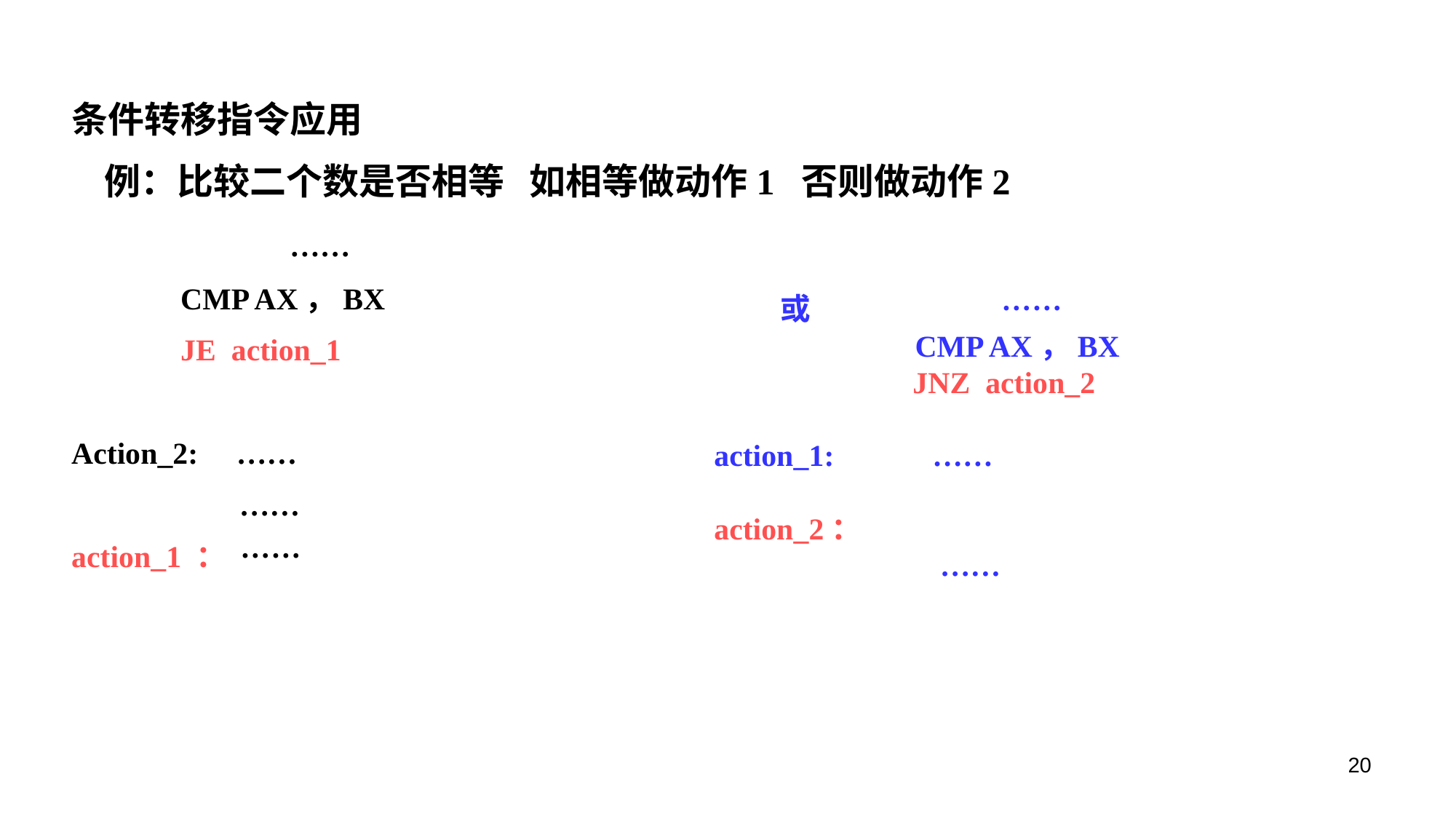

条件转移指令应用
   例：比较二个数是否相等   如相等做动作1  否则做动作2
		……
	CMP AX，BX
	JE  action_1

Action_2:     ……
                      ……
action_1 ：  ……

       或  	          ……
	            CMP AX，BX
                          JNZ  action_2

action_1: 	……

action_2：
                        	 ……
20